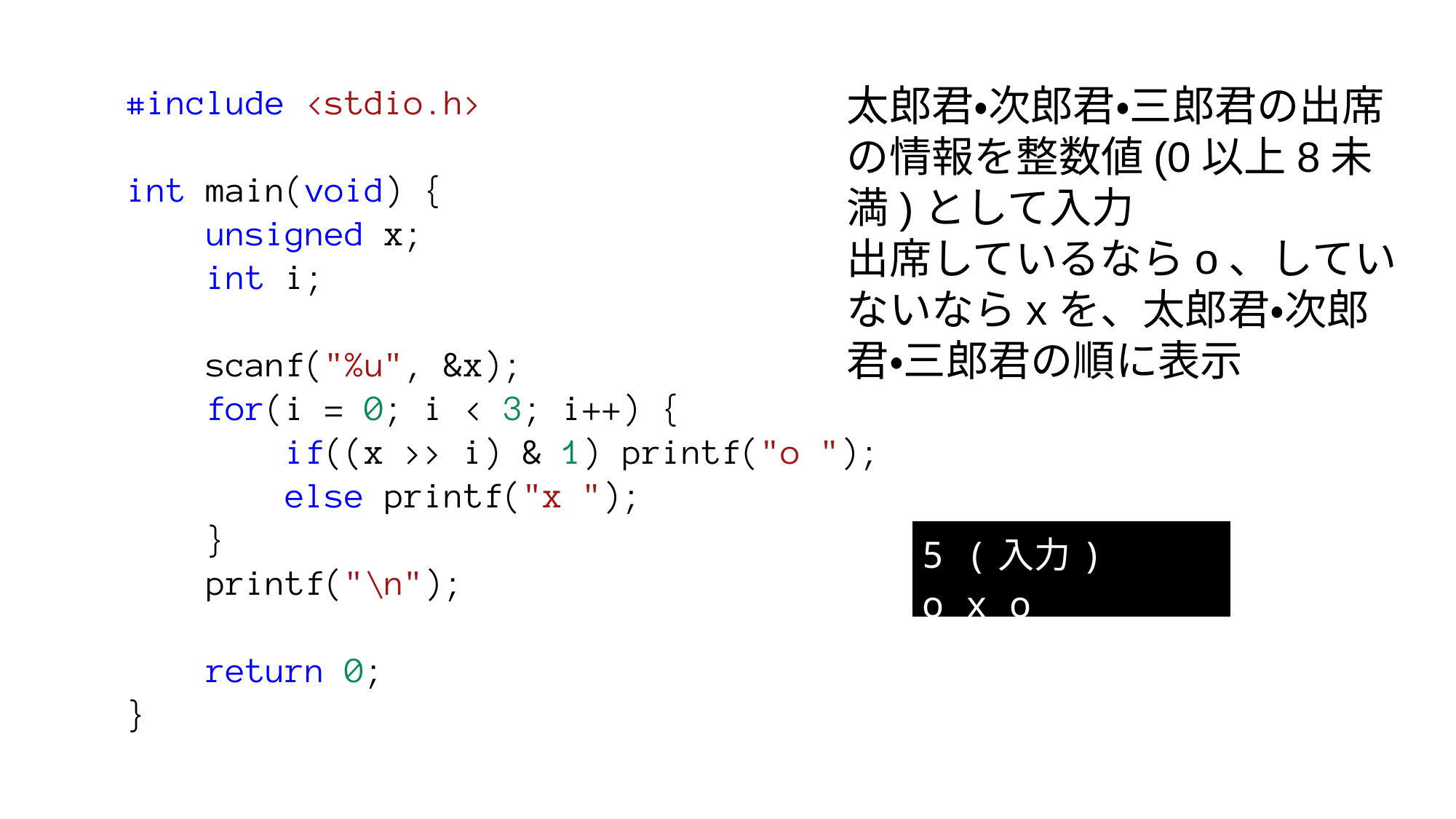

#include <stdio.h>

int main(void) {
    unsigned x;
    int i;

    scanf("%u", &x);
    for(i = 0; i < 3; i++) {
        if((x >> i) & 1) printf("o ");
        else printf("x ");
    }
    printf("\n");

    return 0;
}
太郎君・次郎君・三郎君の出席の情報を整数値(0以上8未満)として入力
出席しているならo、していないならxを、太郎君・次郎君・三郎君の順に表示
| 5 (入力) o x o |
| --- |